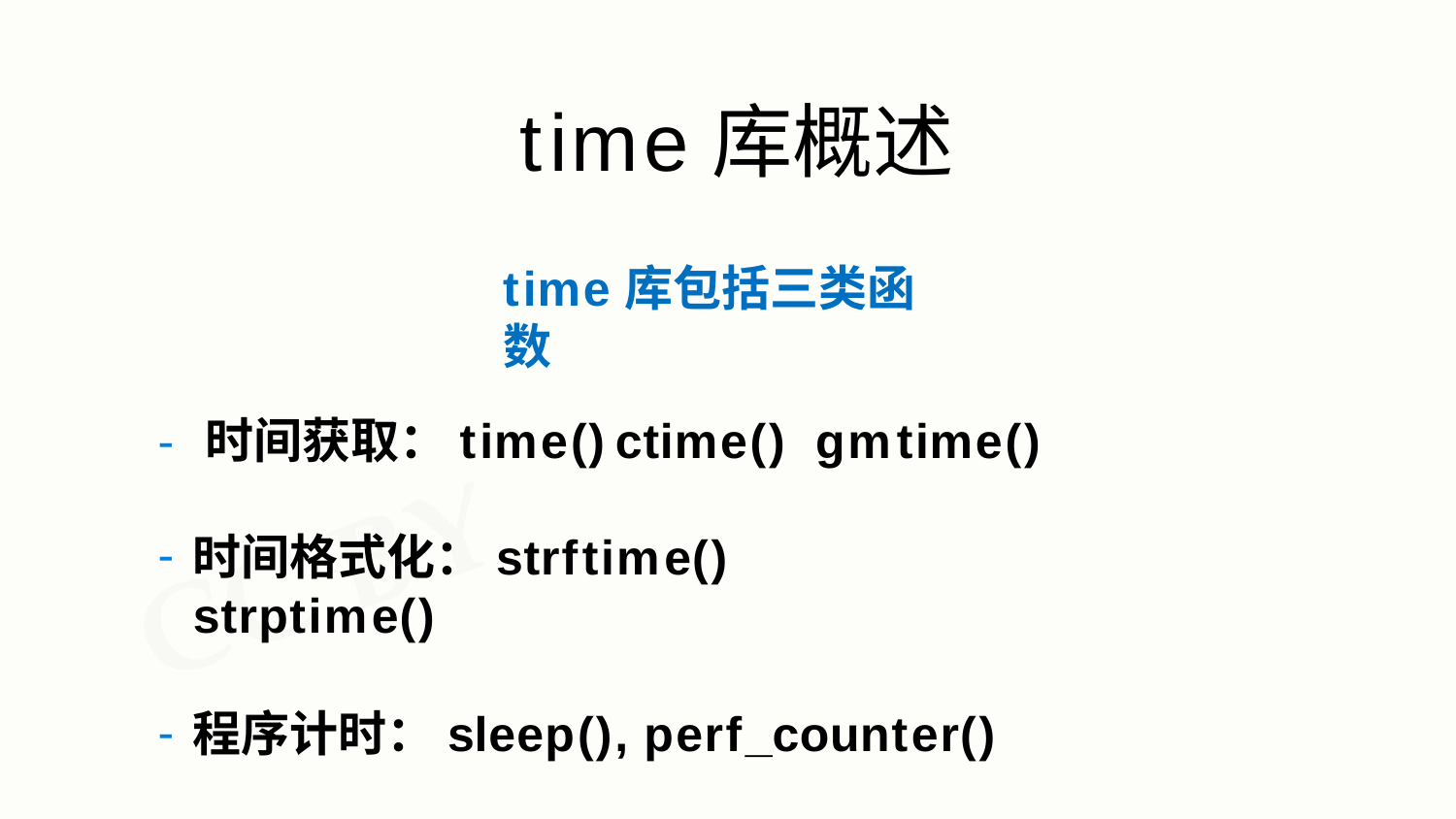

# time库概述
time库包括三类函数
- 时间获取：time()	ctime()
gmtime()

时间格式化：strftime()	strptime()

程序计时：sleep(), perf_counter()